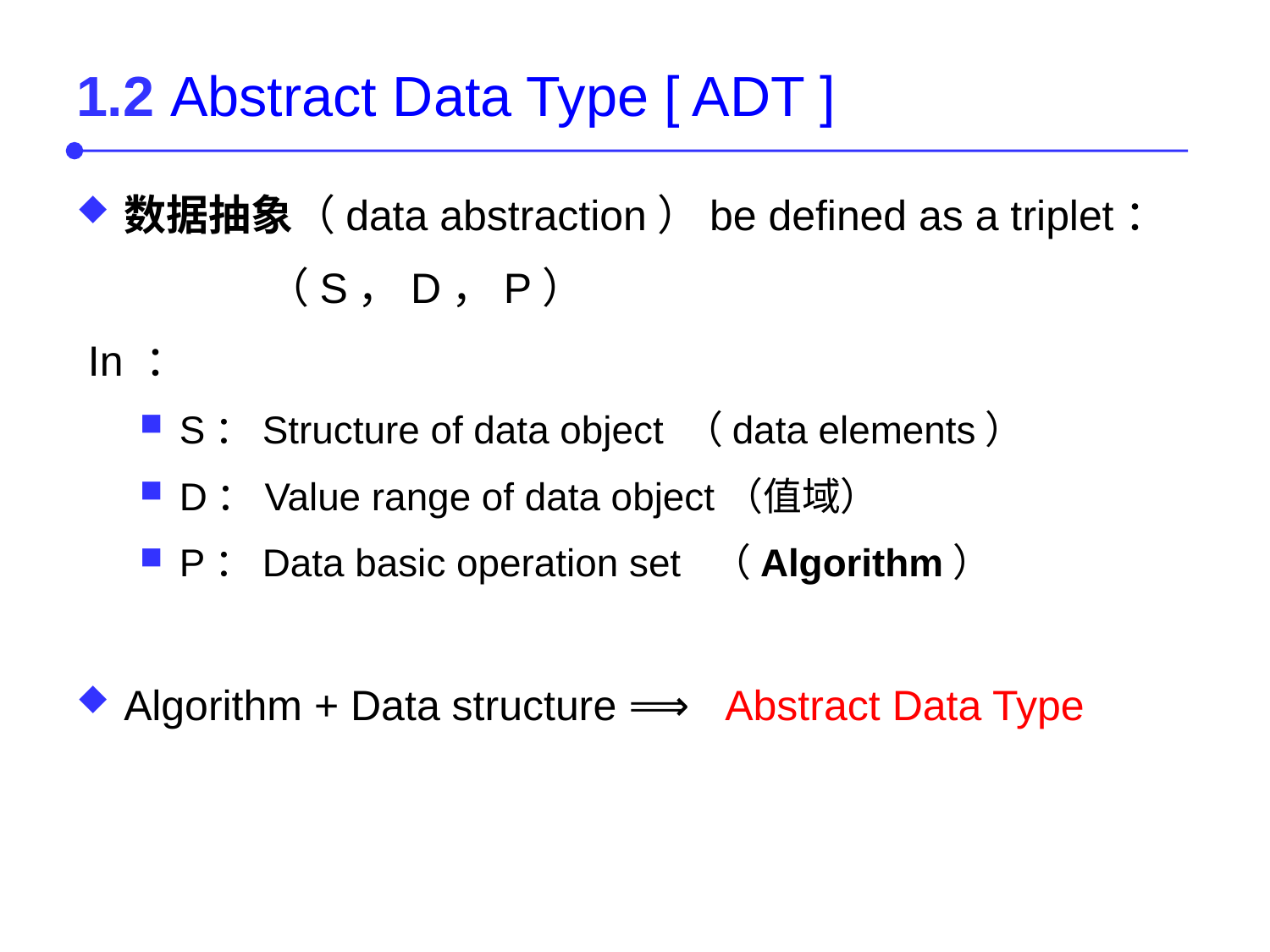

# 1.2 Abstract Data Type [ ADT ]
数据抽象（data abstraction）be defined as a triplet：
                   （S，D，P）
 In ：
S：Structure of data object （data elements）
D：Value range of data object（值域）
P：Data basic operation set  （Algorithm）

Algorithm + Data structure ⟹   Abstract Data Type